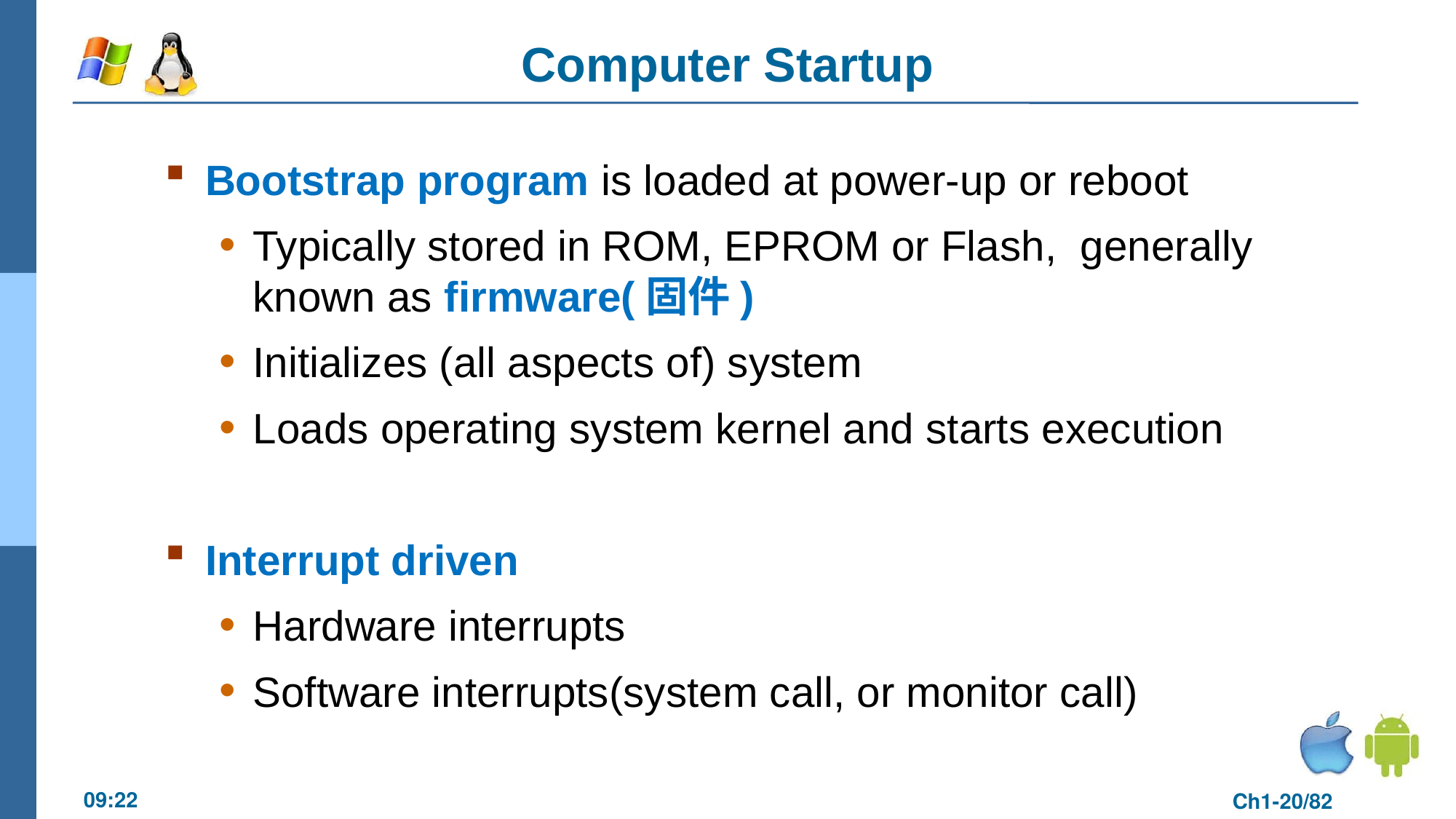

# Computer Startup
Bootstrap program is loaded at power-up or reboot
Typically stored in ROM, EPROM or Flash,  generally known as firmware(固件)
Initializes (all aspects of) system
Loads operating system kernel and starts execution

Interrupt driven
Hardware interrupts
Software interrupts(system call, or monitor call)